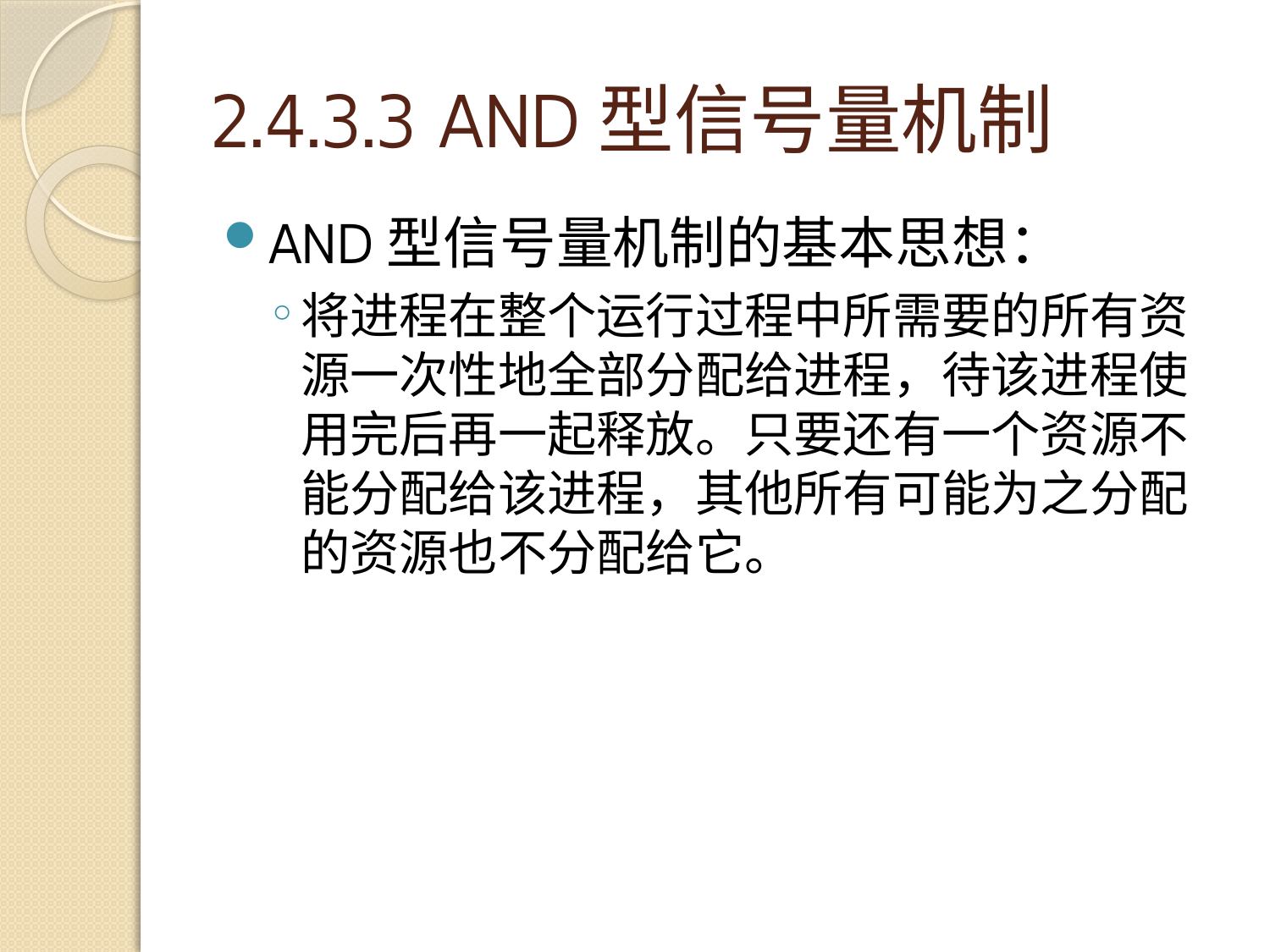

# 2.4.3.3 AND型信号量机制
AND型信号量机制的基本思想：
将进程在整个运行过程中所需要的所有资源一次性地全部分配给进程，待该进程使用完后再一起释放。只要还有一个资源不能分配给该进程，其他所有可能为之分配的资源也不分配给它。